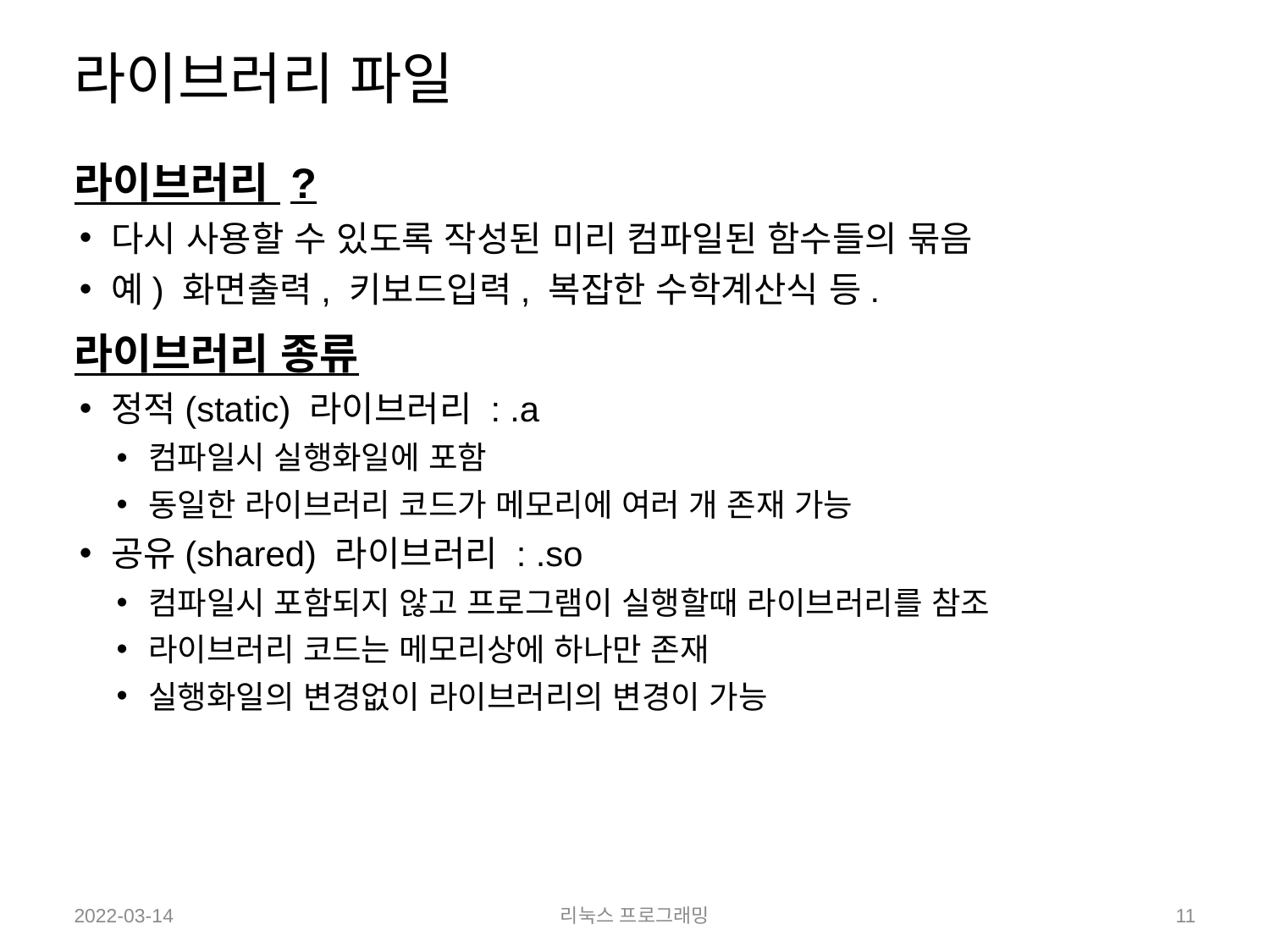

# 라이브러리 파일
라이브러리 ?
다시 사용할 수 있도록 작성된 미리 컴파일된 함수들의 묶음
예) 화면출력, 키보드입력, 복잡한 수학계산식 등.
라이브러리 종류
정적(static) 라이브러리 : .a
컴파일시 실행화일에 포함
동일한 라이브러리 코드가 메모리에 여러 개 존재 가능
공유(shared) 라이브러리 : .so
컴파일시 포함되지 않고 프로그램이 실행할때 라이브러리를 참조
라이브러리 코드는 메모리상에 하나만 존재
실행화일의 변경없이 라이브러리의 변경이 가능

2022-03-14
리눅스 프로그래밍
11